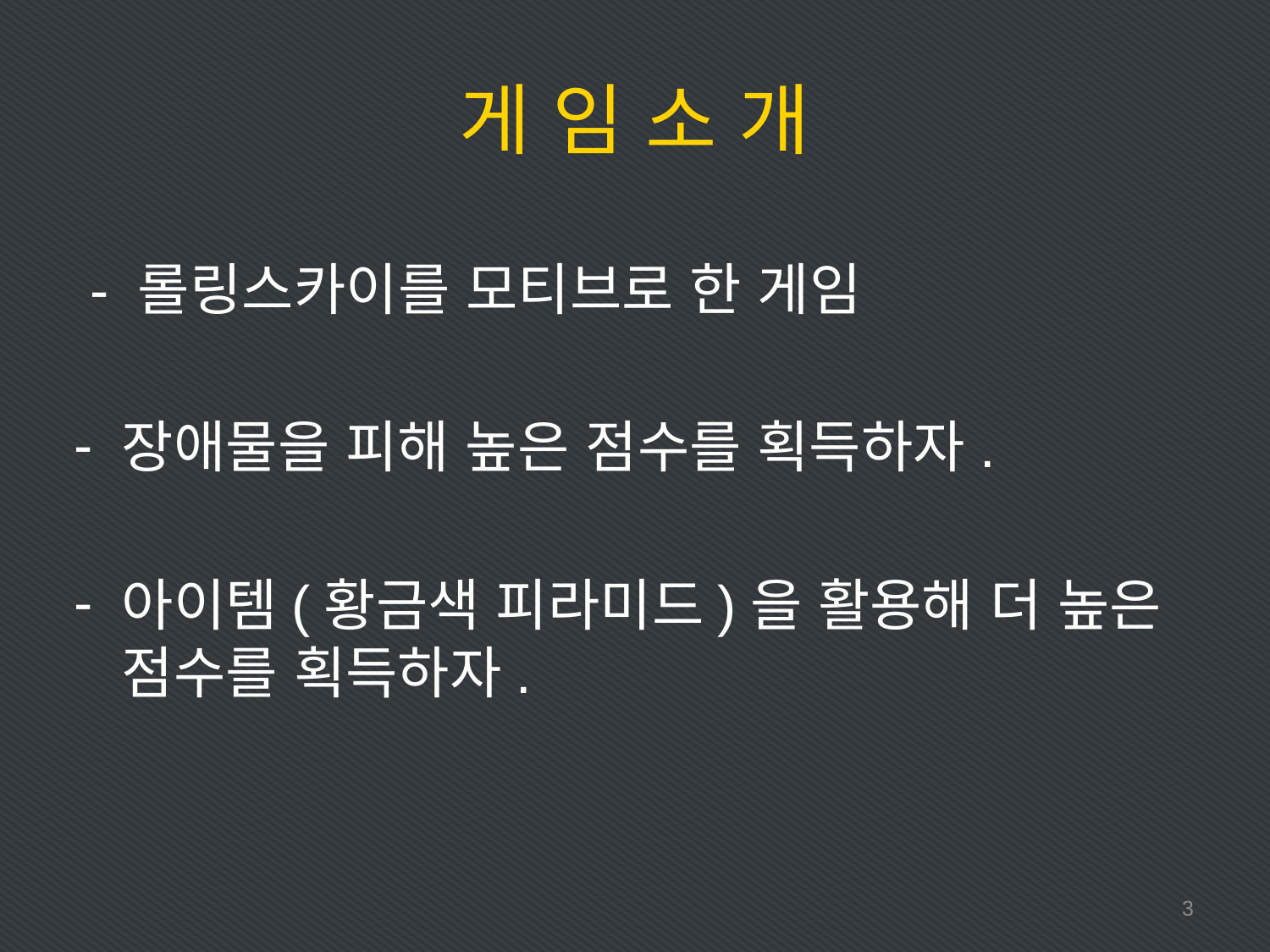

# 게 임 소 개
 - 롤링스카이를 모티브로 한 게임

장애물을 피해 높은 점수를 획득하자.

아이템(황금색 피라미드)을 활용해 더 높은 점수를 획득하자.

3